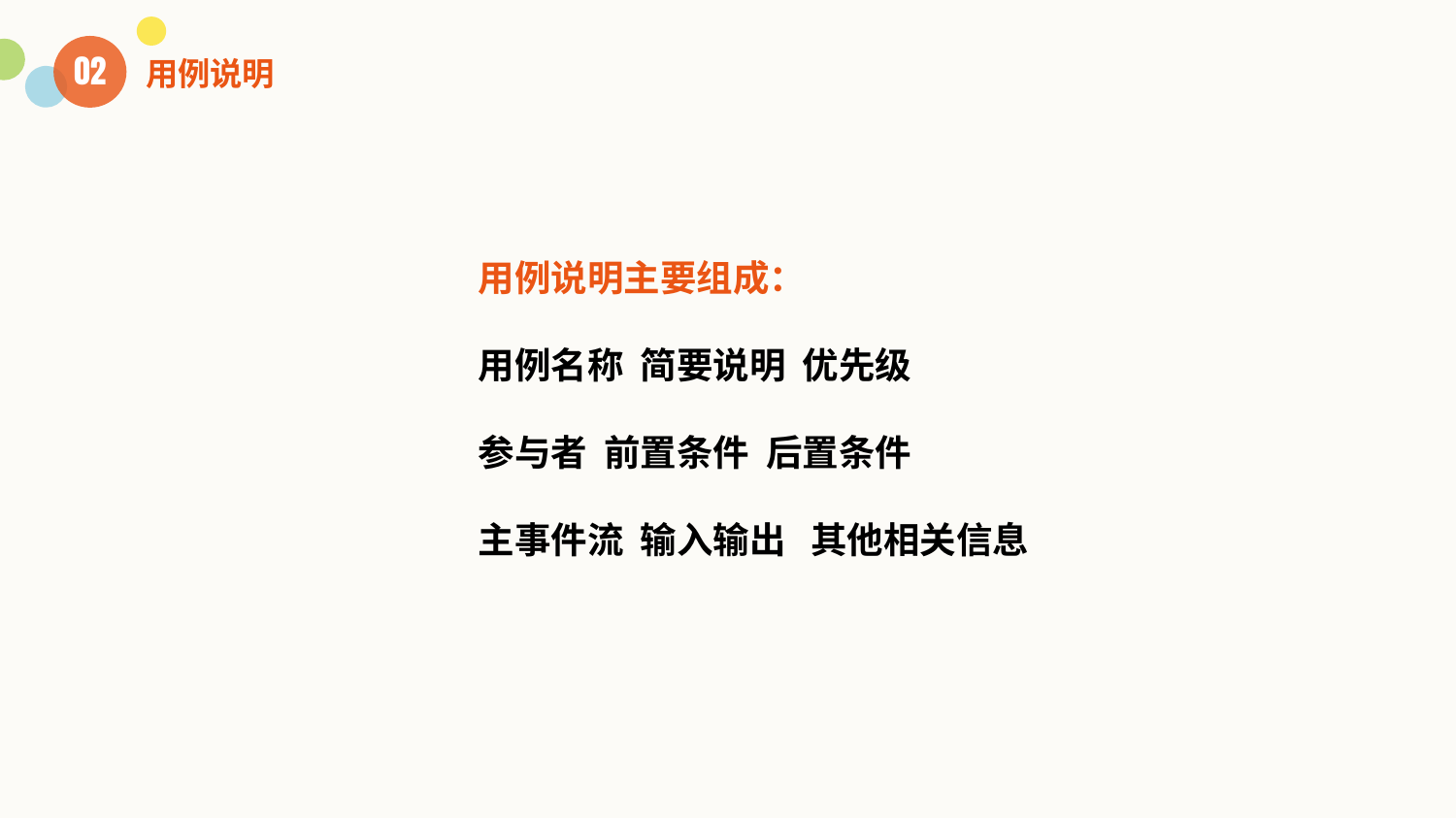

02
用例说明

用例说明主要组成：

用例名称  简要说明  优先级

参与者  前置条件  后置条件

主事件流  输入输出   其他相关信息